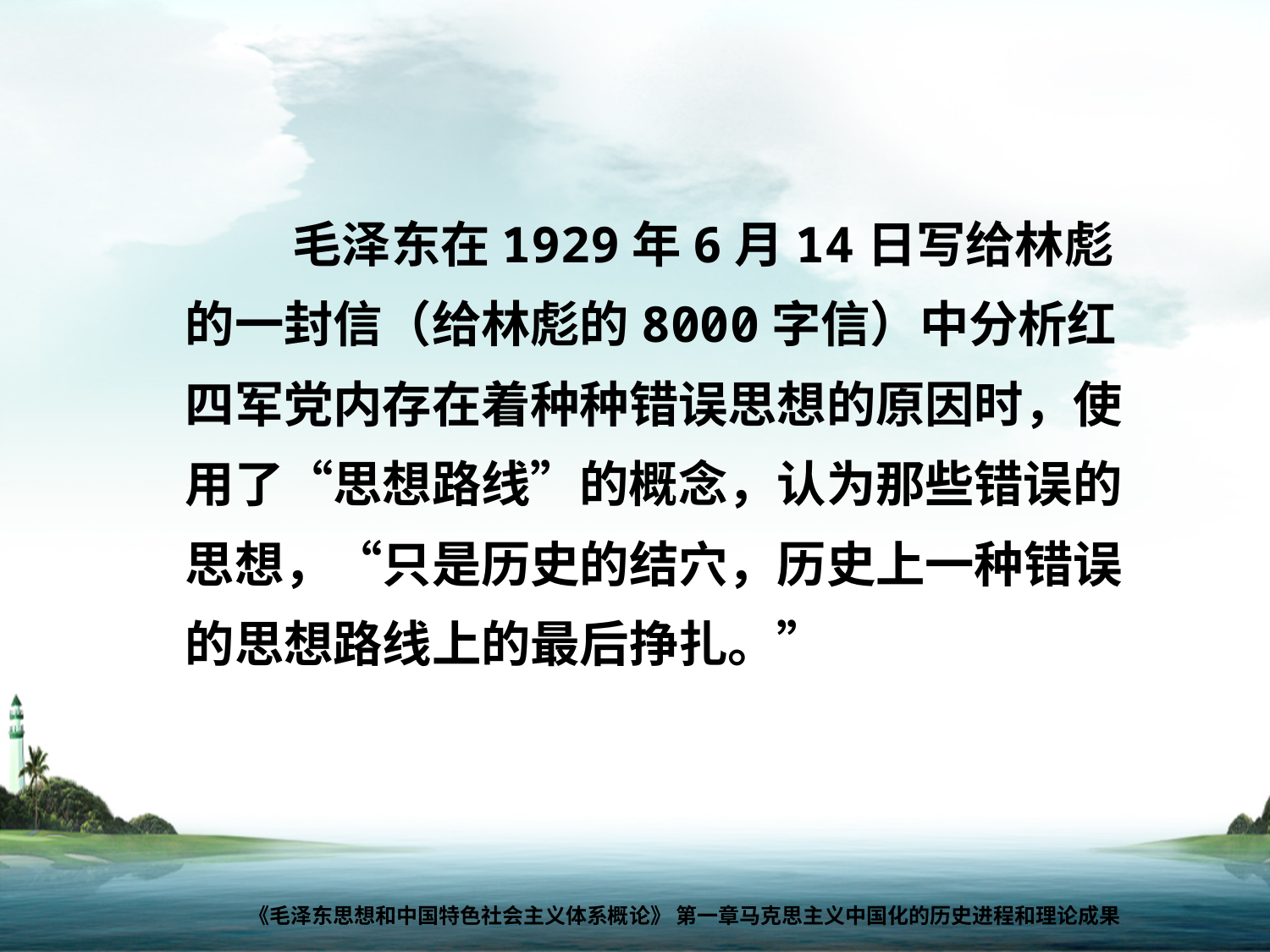

毛泽东在1929年6月14日写给林彪的一封信（给林彪的8000字信）中分析红四军党内存在着种种错误思想的原因时，使用了“思想路线”的概念，认为那些错误的思想，“只是历史的结穴，历史上一种错误的思想路线上的最后挣扎。”

《毛泽东思想和中国特色社会主义体系概论》 第一章马克思主义中国化的历史进程和理论成果